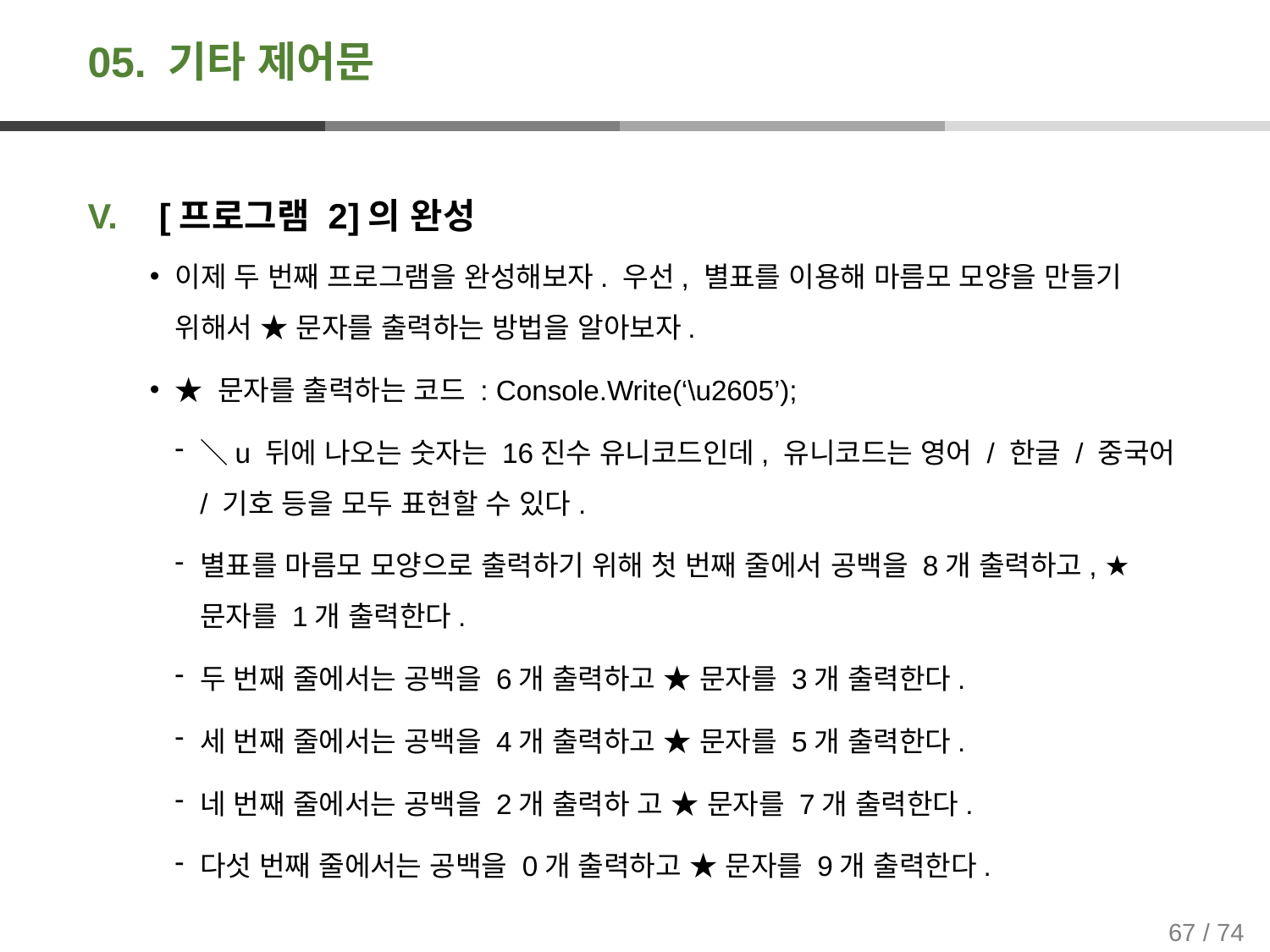

# 05. 기타 제어문
[프로그램 2]의 완성
이제 두 번째 프로그램을 완성해보자. 우선, 별표를 이용해 마름모 모양을 만들기 위해서 ★ 문자를 출력하는 방법을 알아보자.
★ 문자를 출력하는 코드 : Console.Write(‘\u2605’);
＼u 뒤에 나오는 숫자는 16진수 유니코드인데, 유니코드는 영어 / 한글 / 중국어 / 기호 등을 모두 표현할 수 있다.
별표를 마름모 모양으로 출력하기 위해 첫 번째 줄에서 공백을 8개 출력하고, ★ 문자를 1개 출력한다.
두 번째 줄에서는 공백을 6개 출력하고 ★ 문자를 3개 출력한다.
세 번째 줄에서는 공백을 4개 출력하고 ★ 문자를 5개 출력한다.
네 번째 줄에서는 공백을 2개 출력하 고 ★ 문자를 7개 출력한다.
다섯 번째 줄에서는 공백을 0개 출력하고 ★ 문자를 9개 출력한다.